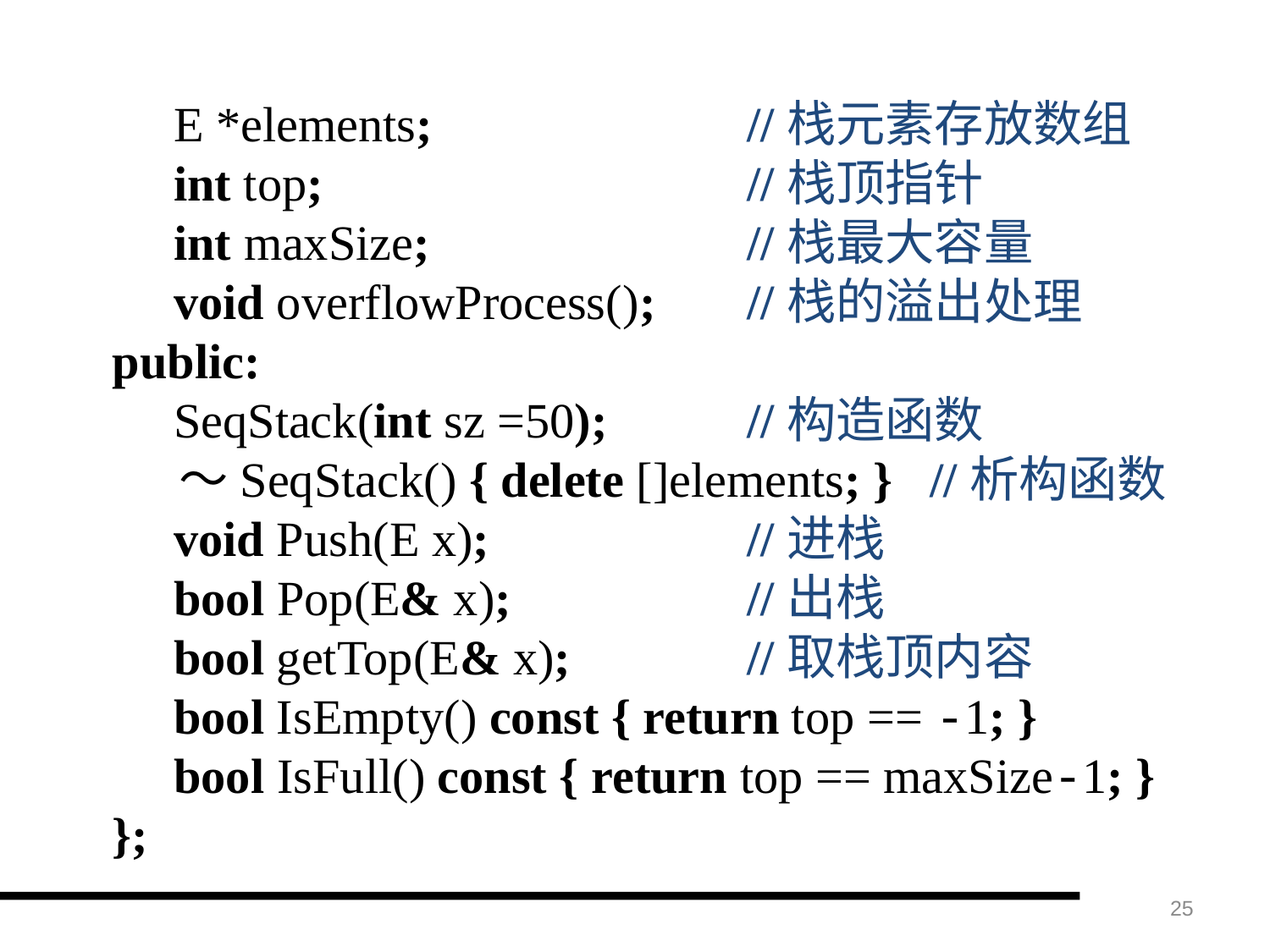

E *elements;			//栈元素存放数组
     int top;				//栈顶指针
     int maxSize;               		//栈最大容量
     void overflowProcess();	//栈的溢出处理
public:
     SeqStack(int sz =50);		//构造函数
     ～SeqStack() { delete []elements; }   //析构函数
     void Push(E x);	          		//进栈
     bool Pop(E& x);		//出栈
     bool getTop(E& x);		//取栈顶内容
     bool IsEmpty() const { return top == -1; }
     bool IsFull() const { return top == maxSize-1; }
};
25